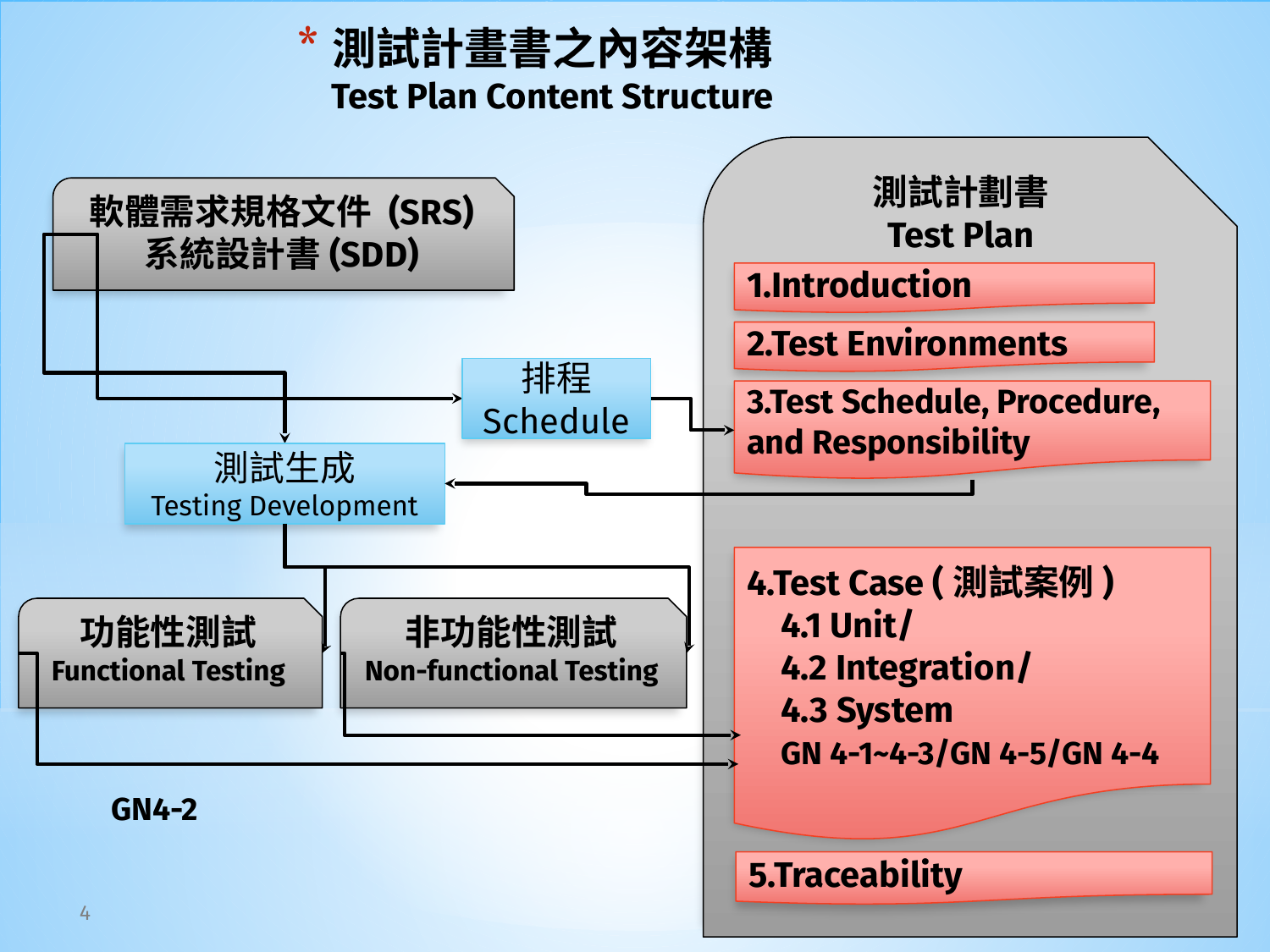

# 測試計畫書之內容架構
Test Plan Content Structure
測試計劃書
Test Plan

軟體需求規格文件 (SRS)
系統設計書(SDD)

1.Introduction
2.Test Environments
排程
Schedule
3.Test Schedule, Procedure, and Responsibility
測試生成
Testing Development
4.Test Case (測試案例)
    4.1 Unit/
    4.2 Integration/
    4.3 System
    GN 4-1~4-3/GN 4-5/GN 4-4
功能性測試
Functional Testing
非功能性測試
Non-functional Testing
GN4-2
5.Traceability
4